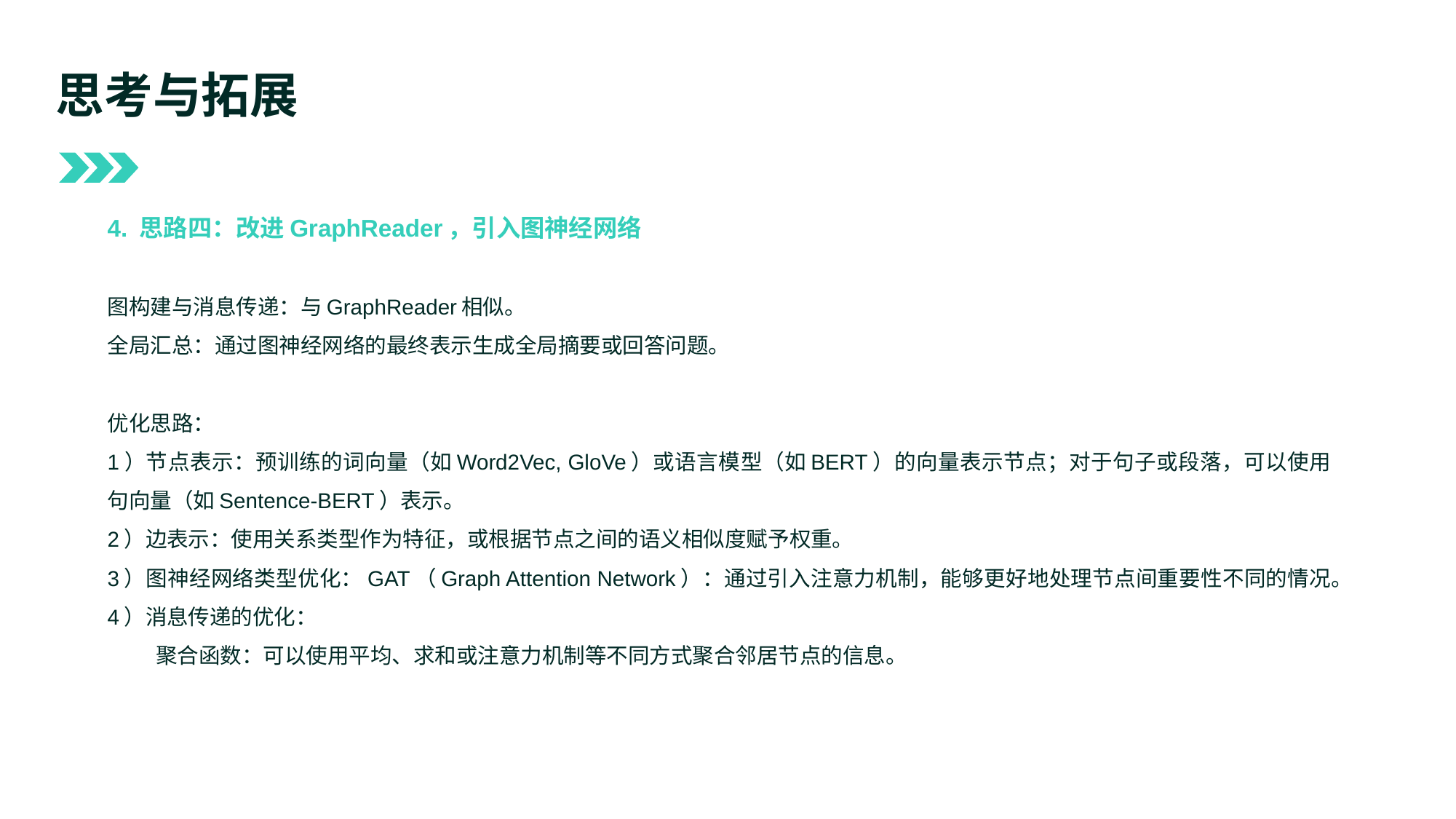

思考与拓展

4. 思路四：改进GraphReader，引入图神经网络

图构建与消息传递：与GraphReader相似。
全局汇总：通过图神经网络的最终表示生成全局摘要或回答问题。

优化思路：
1）节点表示：预训练的词向量（如Word2Vec, GloVe）或语言模型（如BERT）的向量表示节点；对于句子或段落，可以使用句向量（如Sentence-BERT）表示。
2）边表示：使用关系类型作为特征，或根据节点之间的语义相似度赋予权重。
3）图神经网络类型优化：GAT（Graph Attention Network）：通过引入注意力机制，能够更好地处理节点间重要性不同的情况。
4）消息传递的优化：
聚合函数：可以使用平均、求和或注意力机制等不同方式聚合邻居节点的信息。
要性。